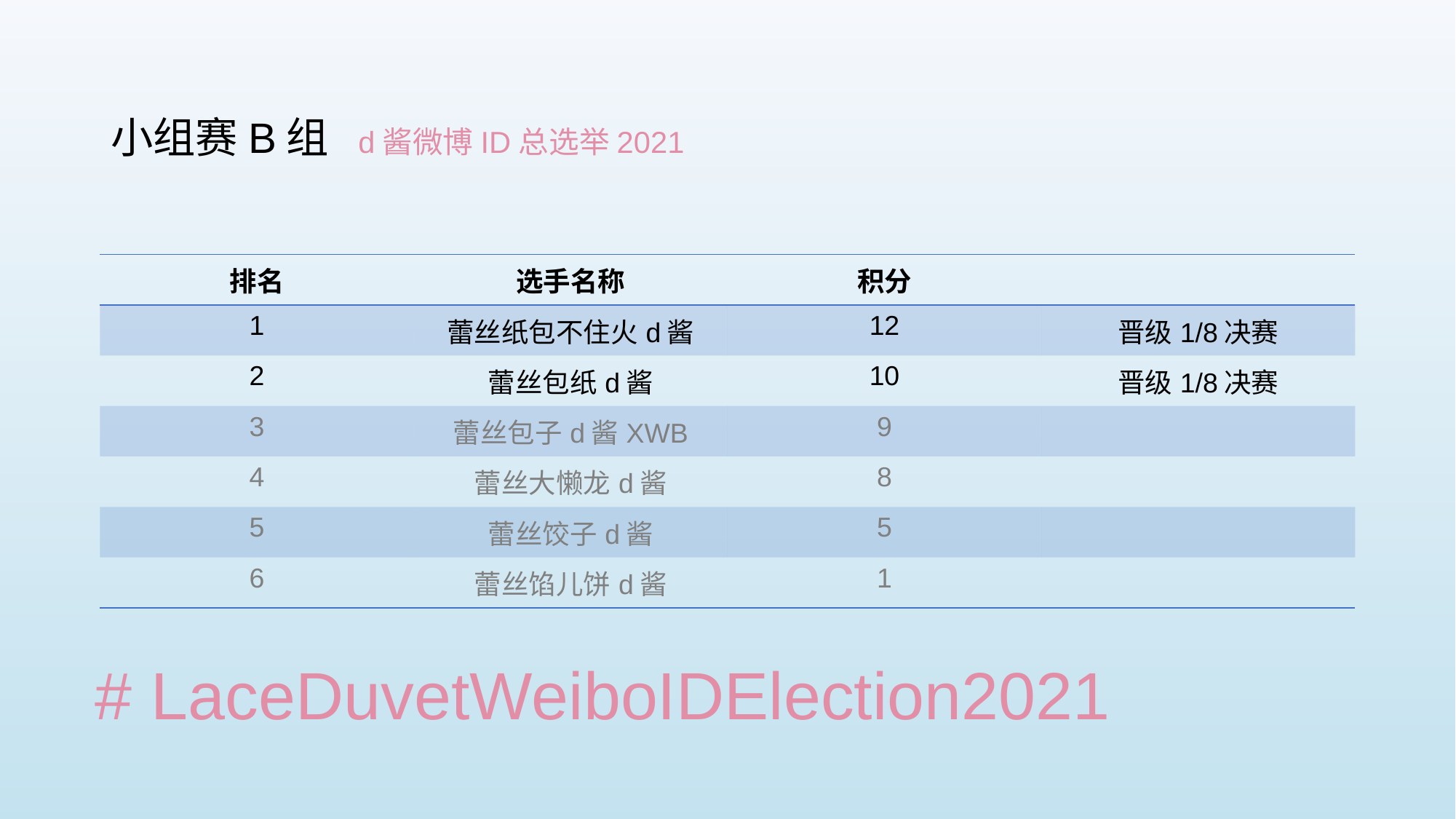

小组赛B组  d酱微博ID总选举2021
| 排名 | 选手名称 | 积分 |  |
| --- | --- | --- | --- |
| 1 | 蕾丝纸包不住火d酱 | 12 | 晋级1/8决赛 |
| 2 | 蕾丝包纸d酱 | 10 | 晋级1/8决赛 |
| 3 | 蕾丝包子d酱XWB | 9 |  |
| 4 | 蕾丝大懒龙d酱 | 8 |  |
| 5 | 蕾丝饺子d酱 | 5 |  |
| 6 | 蕾丝馅儿饼d酱 | 1 |  |
# # LaceDuvetWeiboIDElection2021